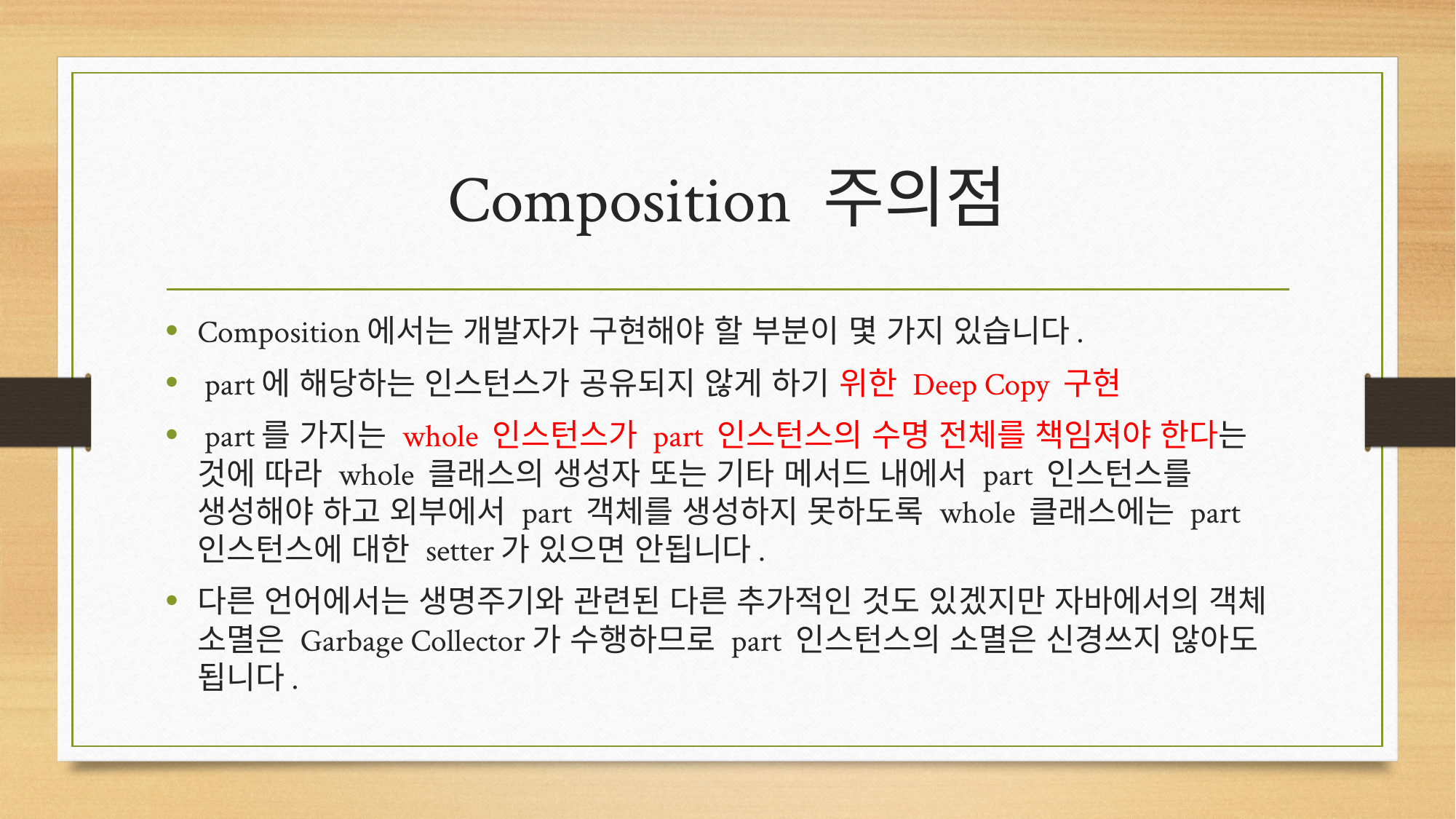

# Composition 주의점
Composition에서는 개발자가 구현해야 할 부분이 몇 가지 있습니다.
 part에 해당하는 인스턴스가 공유되지 않게 하기 위한 Deep Copy 구현
 part를 가지는 whole 인스턴스가 part 인스턴스의 수명 전체를 책임져야 한다는 것에 따라 whole 클래스의 생성자 또는 기타 메서드 내에서 part 인스턴스를 생성해야 하고 외부에서 part 객체를 생성하지 못하도록 whole 클래스에는 part 인스턴스에 대한 setter가 있으면 안됩니다.
다른 언어에서는 생명주기와 관련된 다른 추가적인 것도 있겠지만 자바에서의 객체 소멸은 Garbage Collector가 수행하므로 part 인스턴스의 소멸은 신경쓰지 않아도 됩니다.